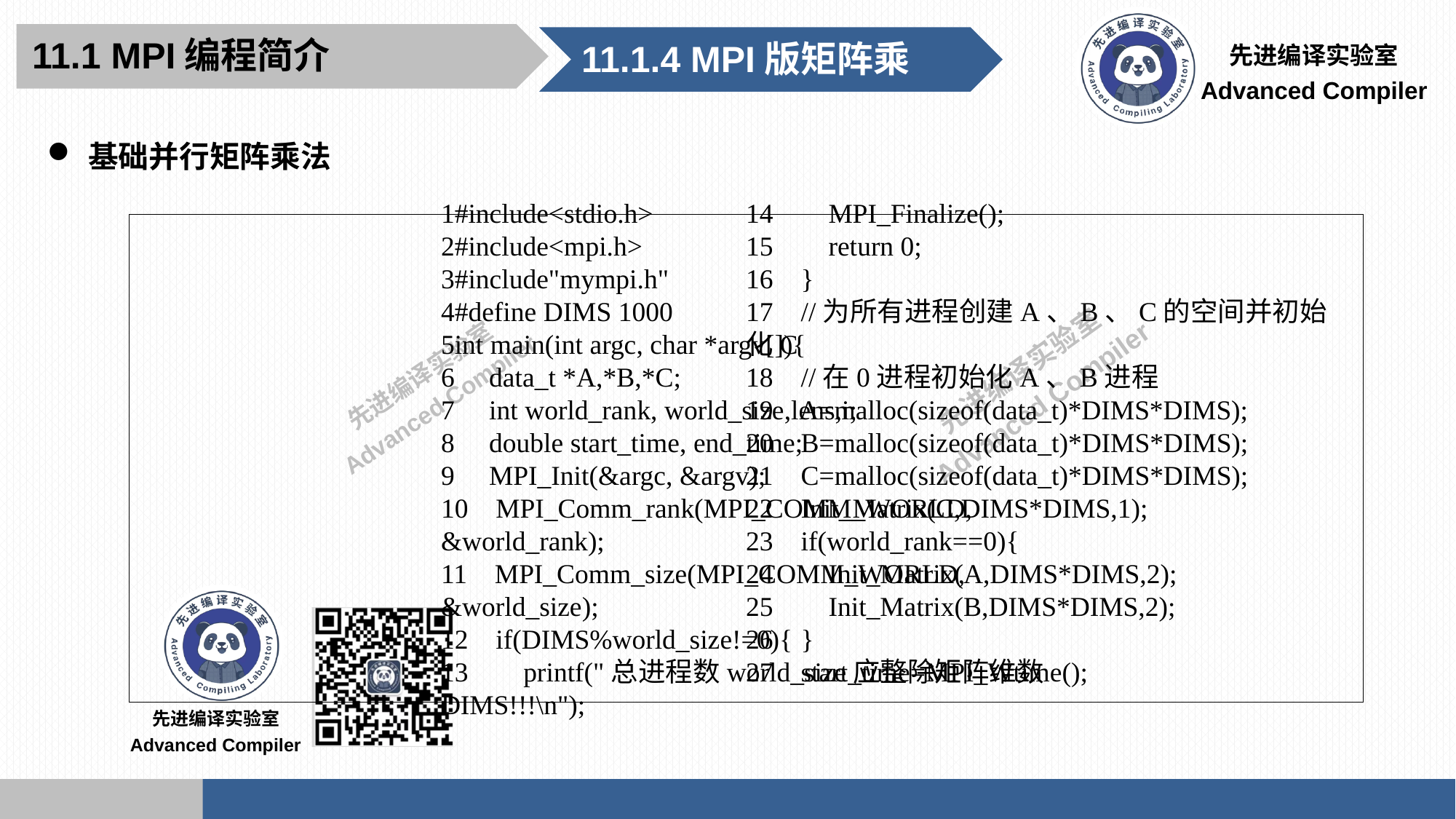

11.1 MPI编程简介

11.1.4 MPI版矩阵乘
基础并行矩阵乘法
1#include<stdio.h>
2#include<mpi.h>
3#include"mympi.h"
4#define DIMS 1000
5int main(int argc, char *argv[]){
6     data_t *A,*B,*C;
7     int world_rank, world_size,lens,i;
8     double start_time, end_time;
9     MPI_Init(&argc, &argv);
10    MPI_Comm_rank(MPI_COMM_WORLD, &world_rank);
11    MPI_Comm_size(MPI_COMM_WORLD, &world_size);
12    if(DIMS%world_size!=0){
13        printf("总进程数world_size应整除矩阵维数DIMS!!!\n");
14        MPI_Finalize();
15        return 0;
16    }
17    //为所有进程创建A、B、C的空间并初始化C
18    //在0进程初始化A、B进程
19    A=malloc(sizeof(data_t)*DIMS*DIMS);
20    B=malloc(sizeof(data_t)*DIMS*DIMS);
21    C=malloc(sizeof(data_t)*DIMS*DIMS);
22    Init_Matrix(C,DIMS*DIMS,1);
23    if(world_rank==0){
24        Init_Matrix(A,DIMS*DIMS,2);
25        Init_Matrix(B,DIMS*DIMS,2);
26    }
27    start_time=MPI_Wtime();